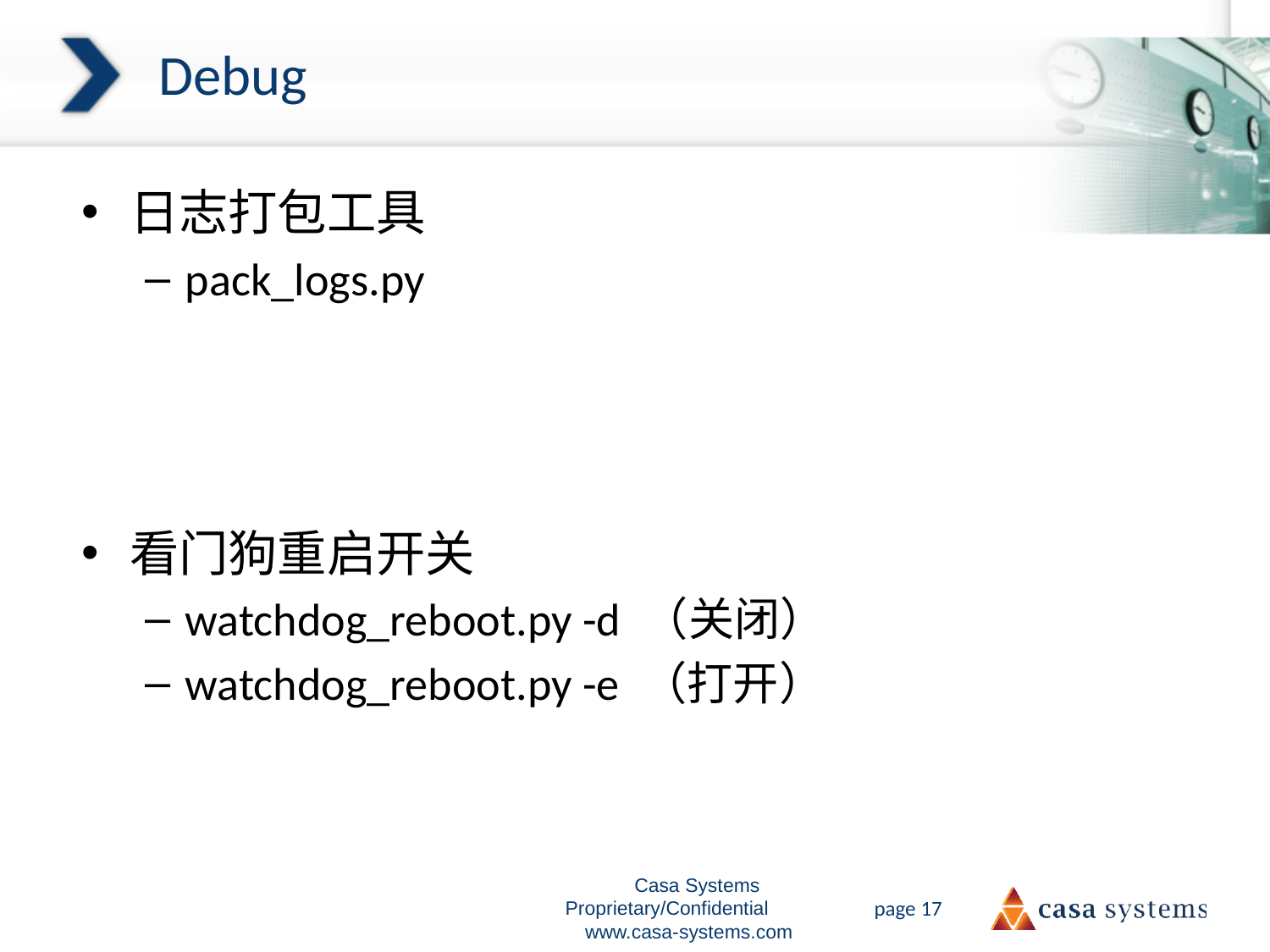

# Debug
日志打包工具
pack_logs.py

看门狗重启开关
watchdog_reboot.py -d （关闭）
watchdog_reboot.py -e （打开）

Casa Systems Proprietary/Confidential            www.casa-systems.com
page 17